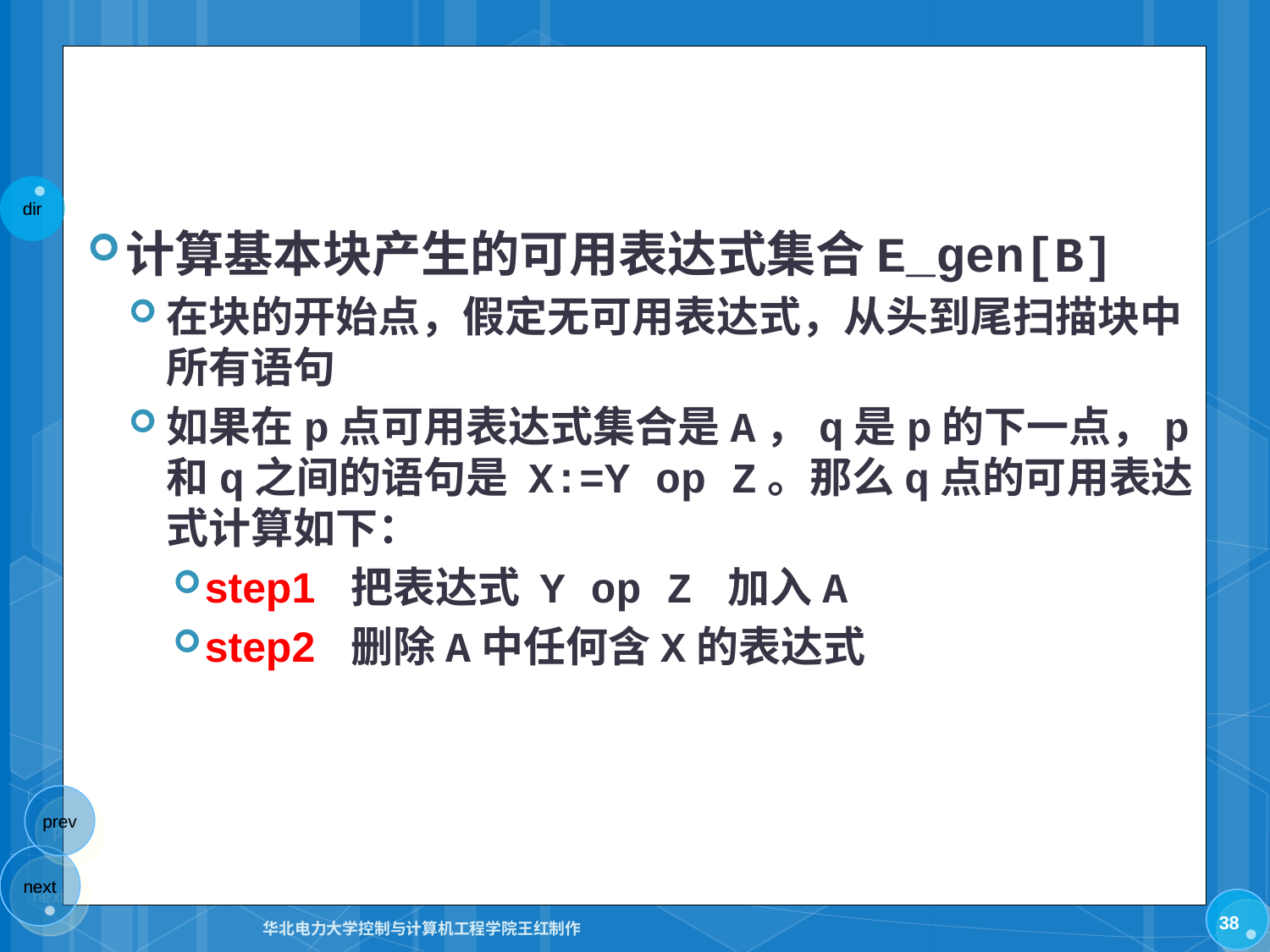

计算基本块产生的可用表达式集合E_gen[B]
在块的开始点，假定无可用表达式，从头到尾扫描块中所有语句
如果在p点可用表达式集合是A，q是p的下一点，p和q之间的语句是 X:=Y op Z。那么q点的可用表达式计算如下：
step1 把表达式 Y op Z 加入A
step2 删除A中任何含X的表达式
38
华北电力大学控制与计算机工程学院王红制作